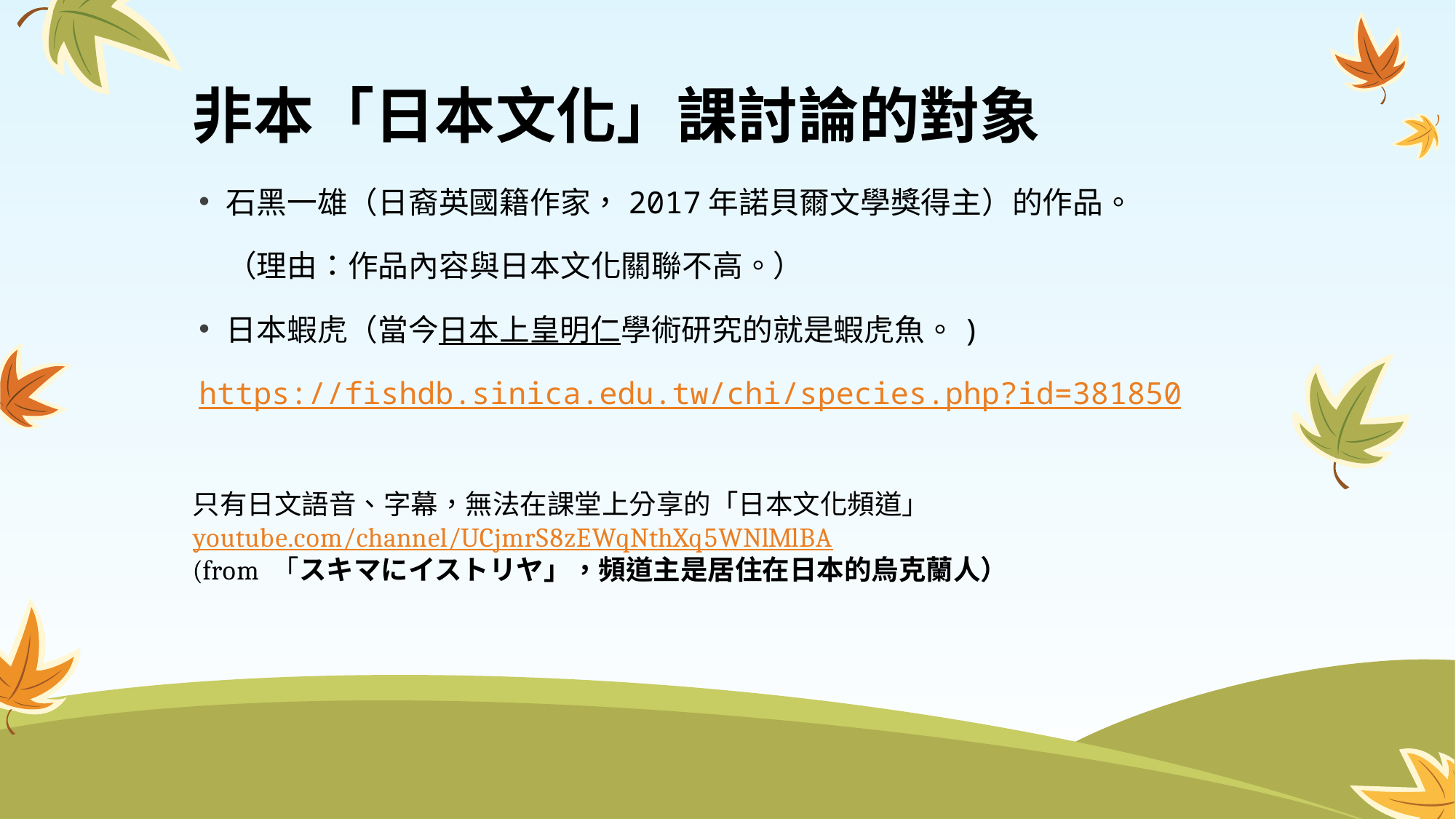

# 非本「日本文化」課討論的對象
石黑一雄（日裔英國籍作家，2017年諾貝爾文學獎得主）的作品。
   （理由：作品內容與日本文化關聯不高。）
日本蝦虎（當今日本上皇明仁學術研究的就是蝦虎魚。)
https://fishdb.sinica.edu.tw/chi/species.php?id=381850

只有日文語音、字幕，無法在課堂上分享的「日本文化頻道」
youtube.com/channel/UCjmrS8zEWqNthXq5WNlMlBA
(from 「スキマにイストリヤ」，頻道主是居住在日本的烏克蘭人）